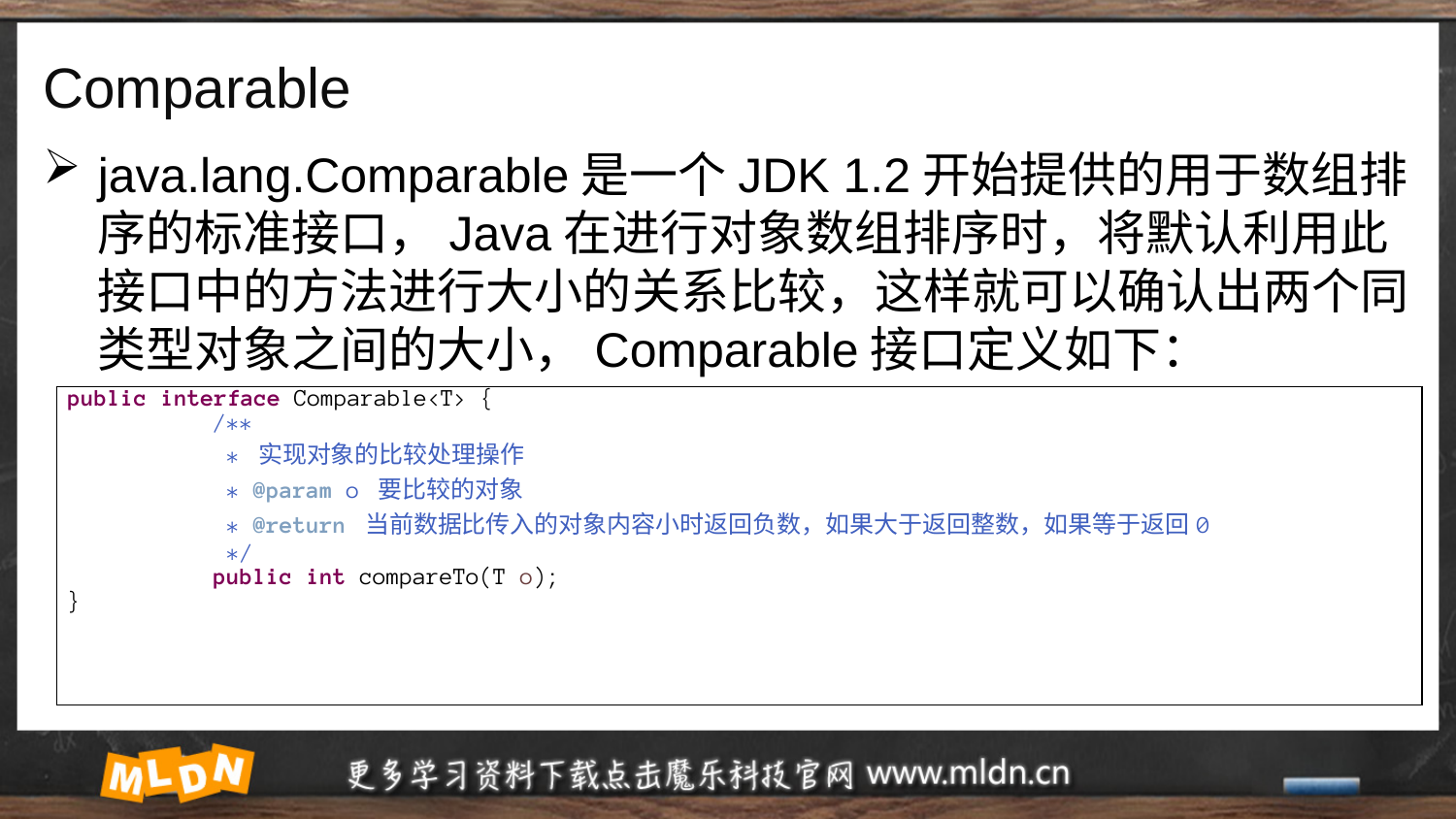

# Comparable
java.lang.Comparable是一个JDK 1.2开始提供的用于数组排序的标准接口，Java在进行对象数组排序时，将默认利用此接口中的方法进行大小的关系比较，这样就可以确认出两个同类型对象之间的大小，Comparable接口定义如下：
| public interface Comparable<T> { /\*\* \* 实现对象的比较处理操作 \* @param o 要比较的对象 \* @return 当前数据比传入的对象内容小时返回负数，如果大于返回整数，如果等于返回0 \*/ public int compareTo​(T o); } |
| --- |